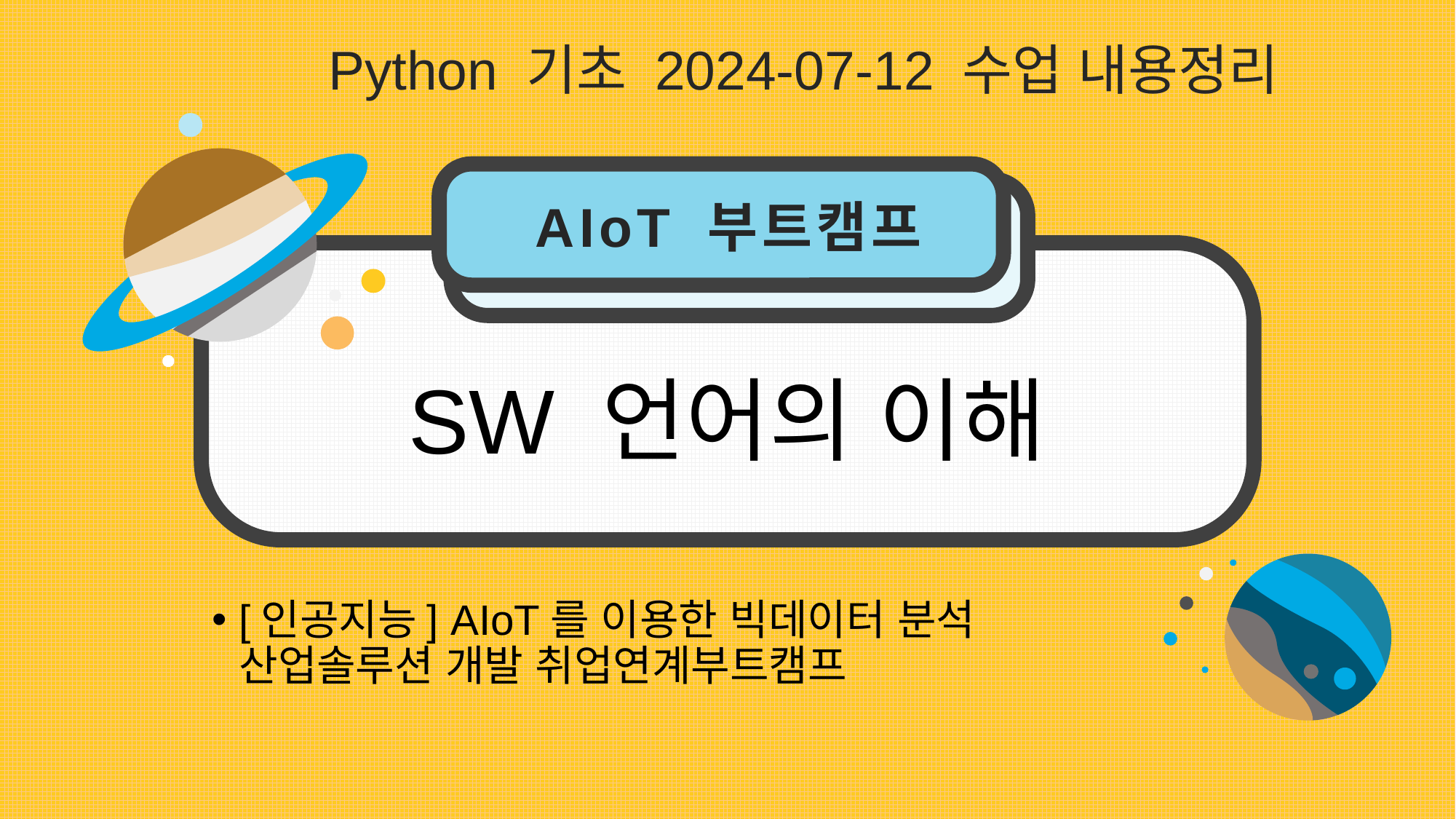

Python 기초 2024-07-12 수업 내용정리

AIoT 부트캠프

SW 언어의 이해

[인공지능] AIoT를 이용한 빅데이터 분석 산업솔루션 개발 취업연계부트캠프